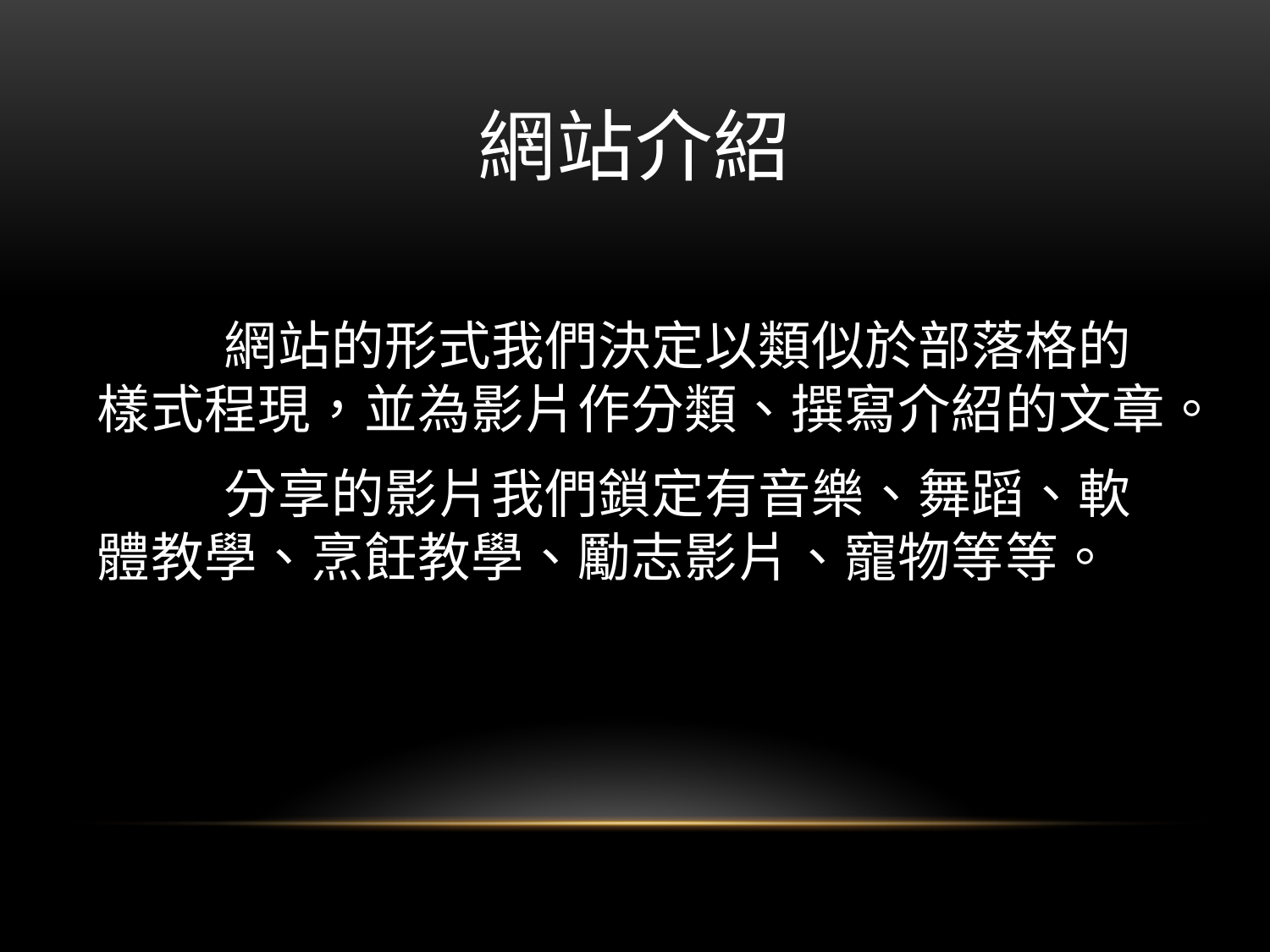

# 網站介紹
	網站的形式我們決定以類似於部落格的樣式程現，並為影片作分類、撰寫介紹的文章。
	分享的影片我們鎖定有音樂、舞蹈、軟體教學、烹飪教學、勵志影片、寵物等等。